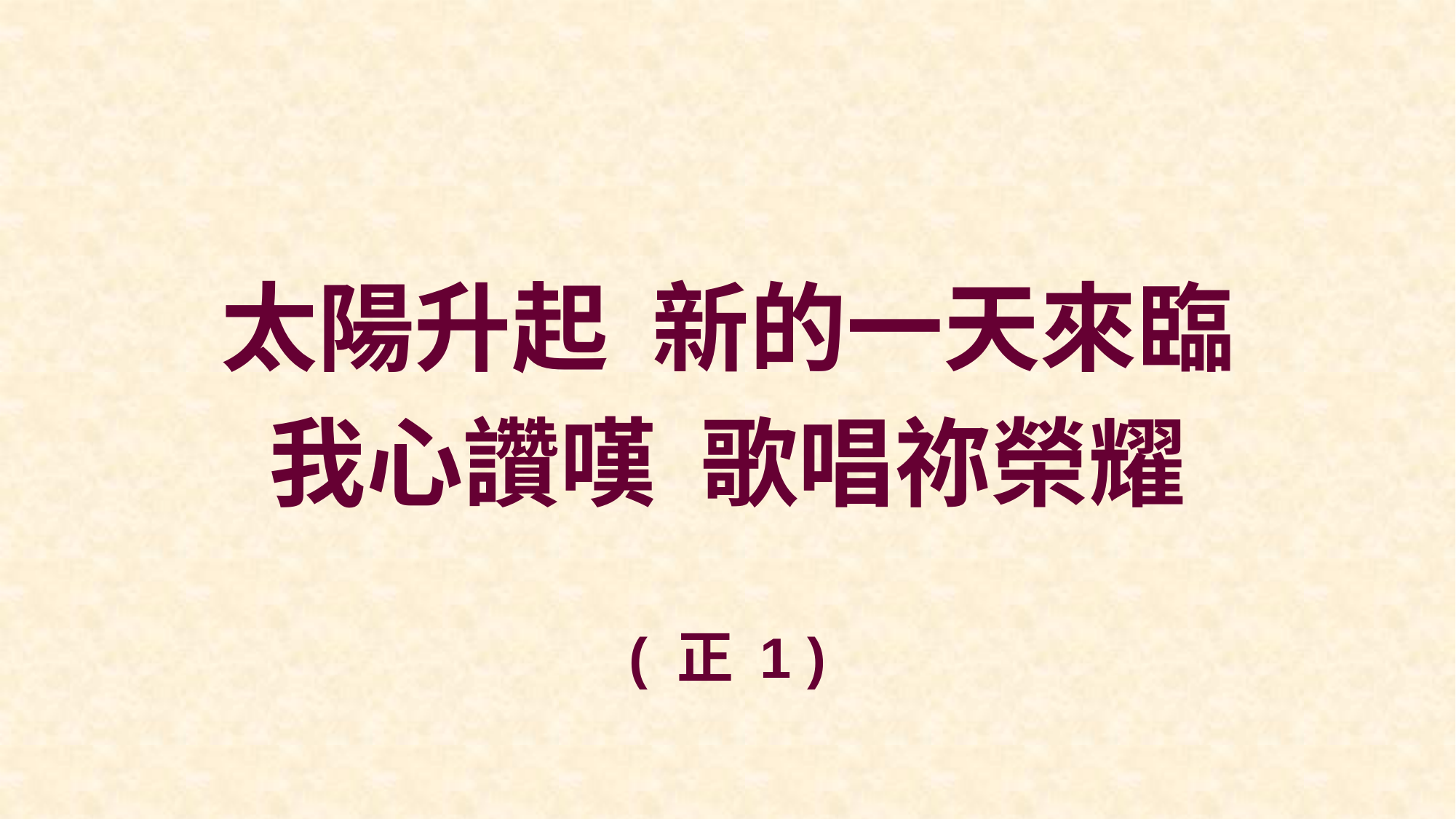

太陽升起  新的一天來臨
我心讚嘆  歌唱祢榮耀
( 正 1 )